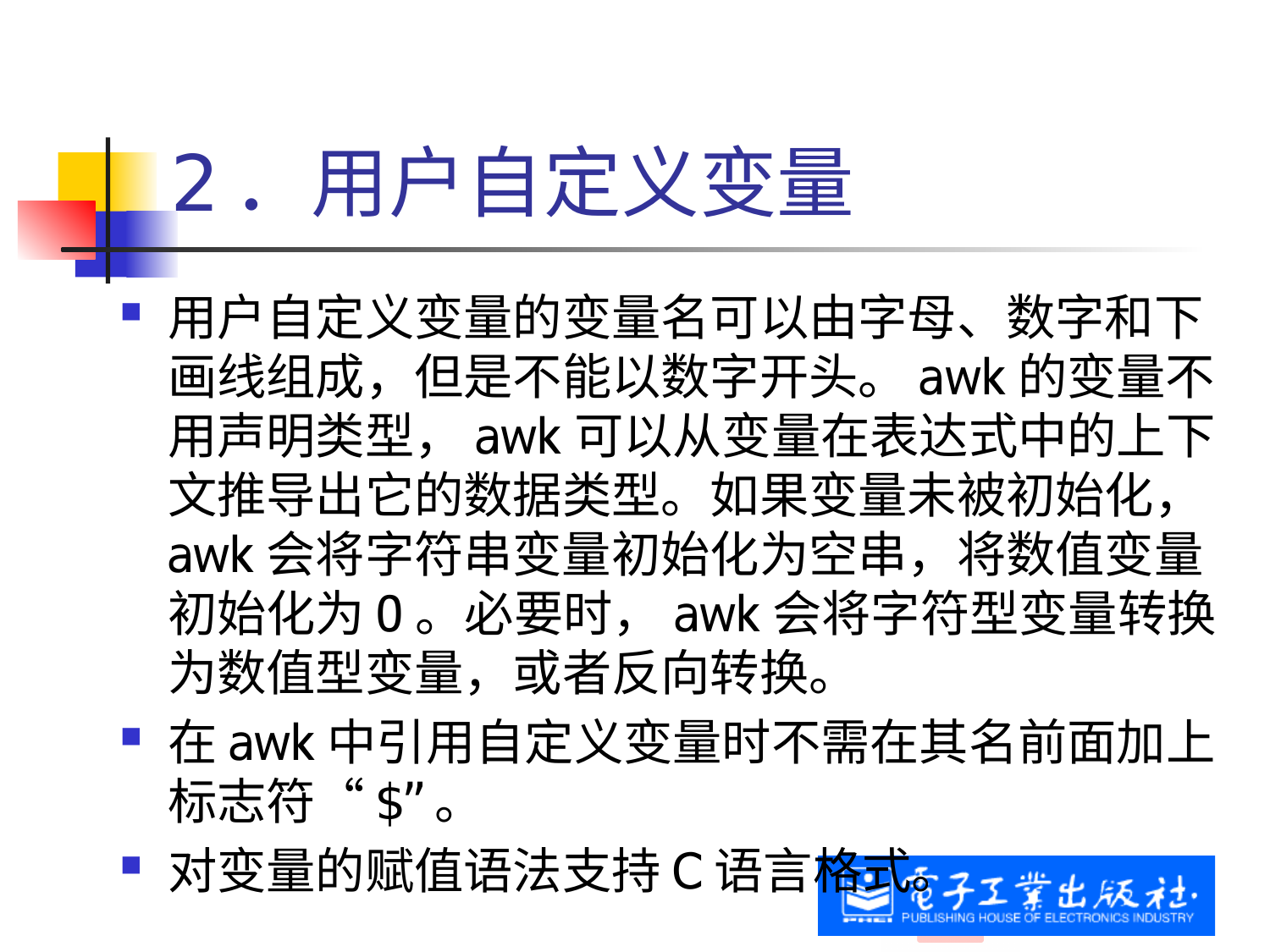

# 2．用户自定义变量
用户自定义变量的变量名可以由字母、数字和下画线组成，但是不能以数字开头。awk的变量不用声明类型，awk可以从变量在表达式中的上下文推导出它的数据类型。如果变量未被初始化，awk会将字符串变量初始化为空串，将数值变量初始化为0。必要时，awk会将字符型变量转换为数值型变量，或者反向转换。
在awk中引用自定义变量时不需在其名前面加上标志符“$”。
对变量的赋值语法支持C语言格式。